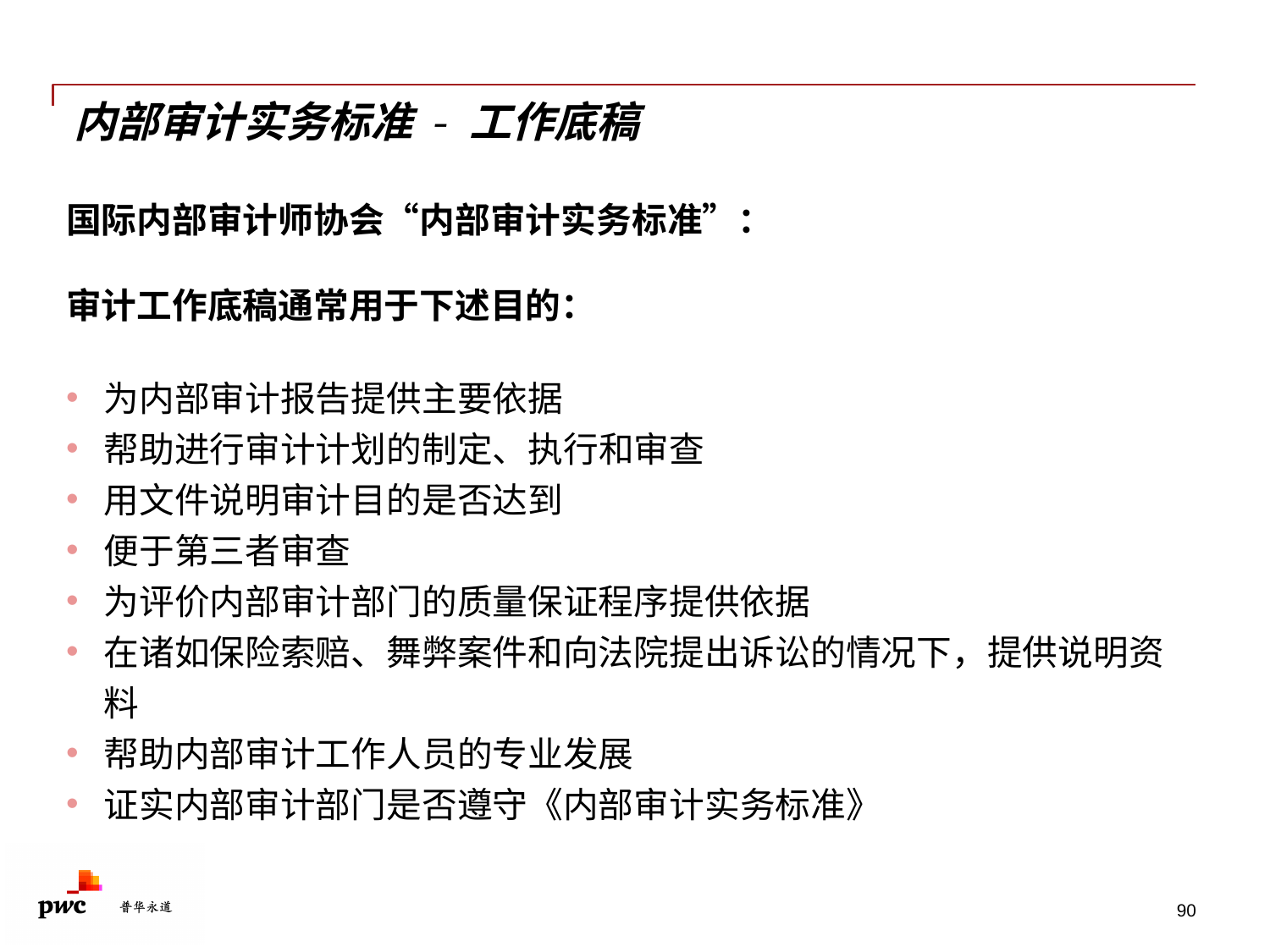

# 内部审计实务标准 - 工作底稿
国际内部审计师协会“内部审计实务标准”：

审计工作底稿通常用于下述目的：

为内部审计报告提供主要依据
帮助进行审计计划的制定、执行和审查
用文件说明审计目的是否达到
便于第三者审查
为评价内部审计部门的质量保证程序提供依据
在诸如保险索赔、舞弊案件和向法院提出诉讼的情况下，提供说明资料
帮助内部审计工作人员的专业发展
证实内部审计部门是否遵守《内部审计实务标准》

90